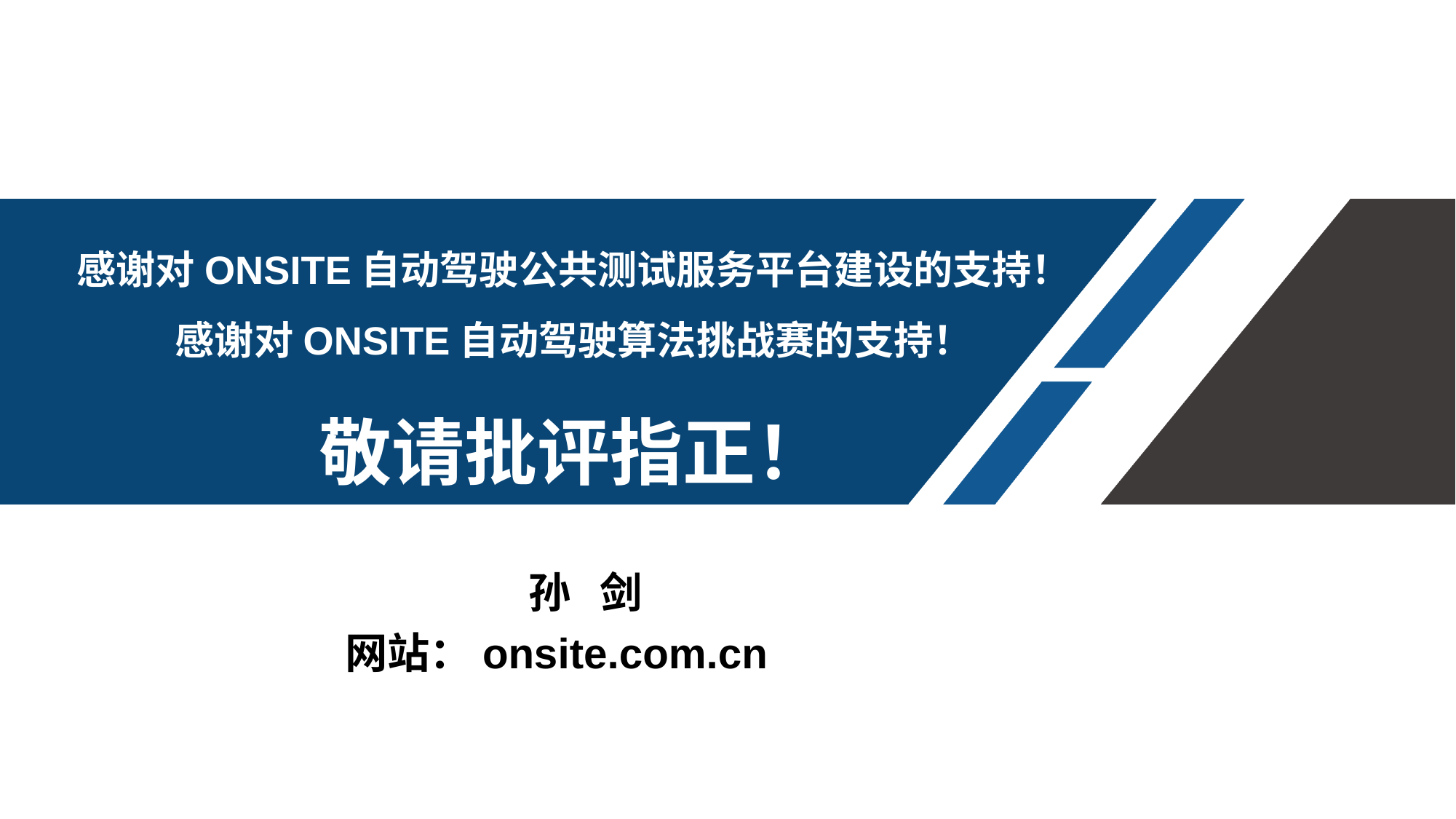

# 感谢对Onsite自动驾驶公共测试服务平台建设的支持！ 感谢对Onsite自动驾驶算法挑战赛的支持！ 敬请批评指正！
     孙   剑
网站：onsite.com.cn